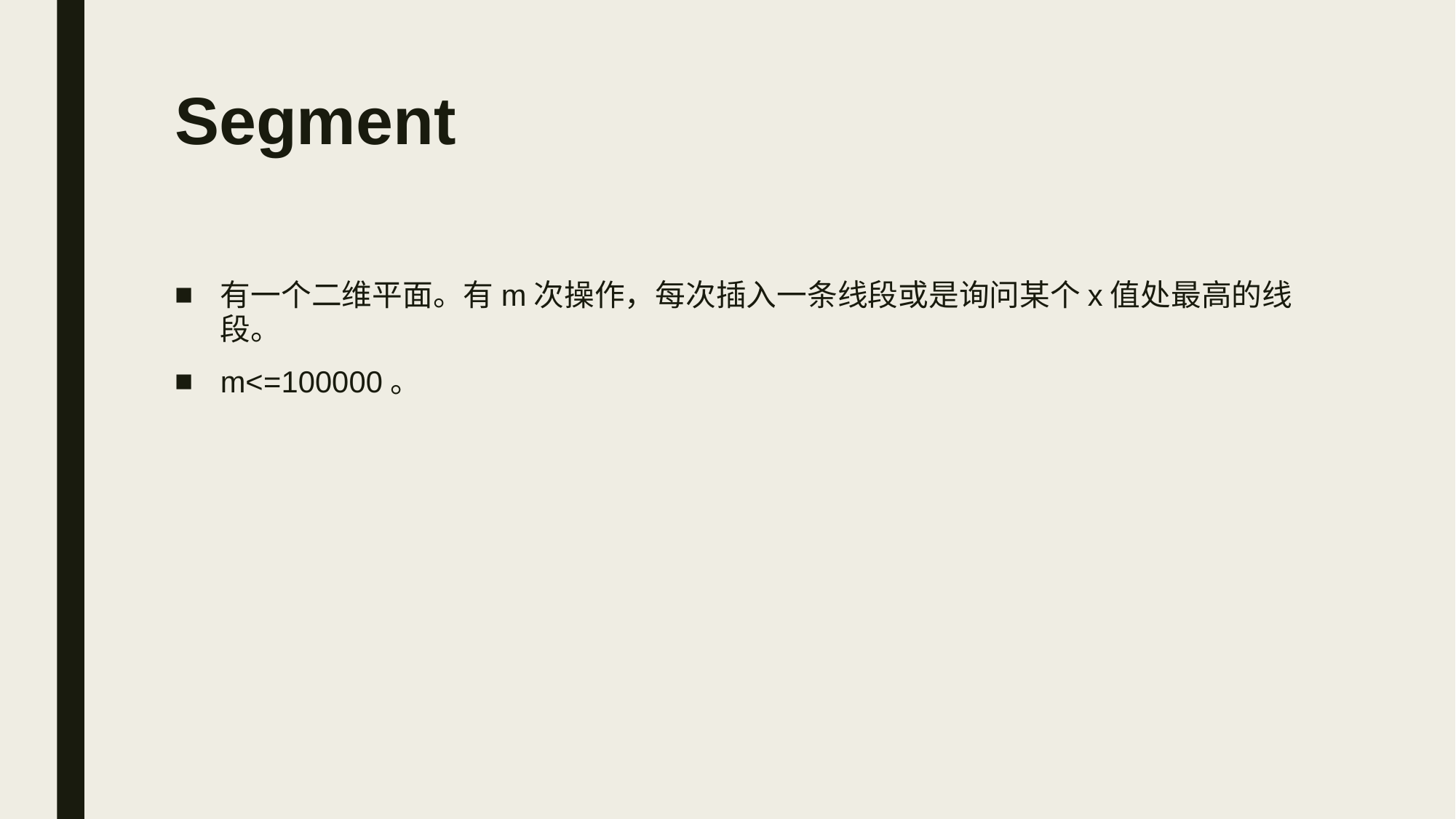

# Segment
有一个二维平面。有m次操作，每次插入一条线段或是询问某个x值处最高的线段。
m<=100000。